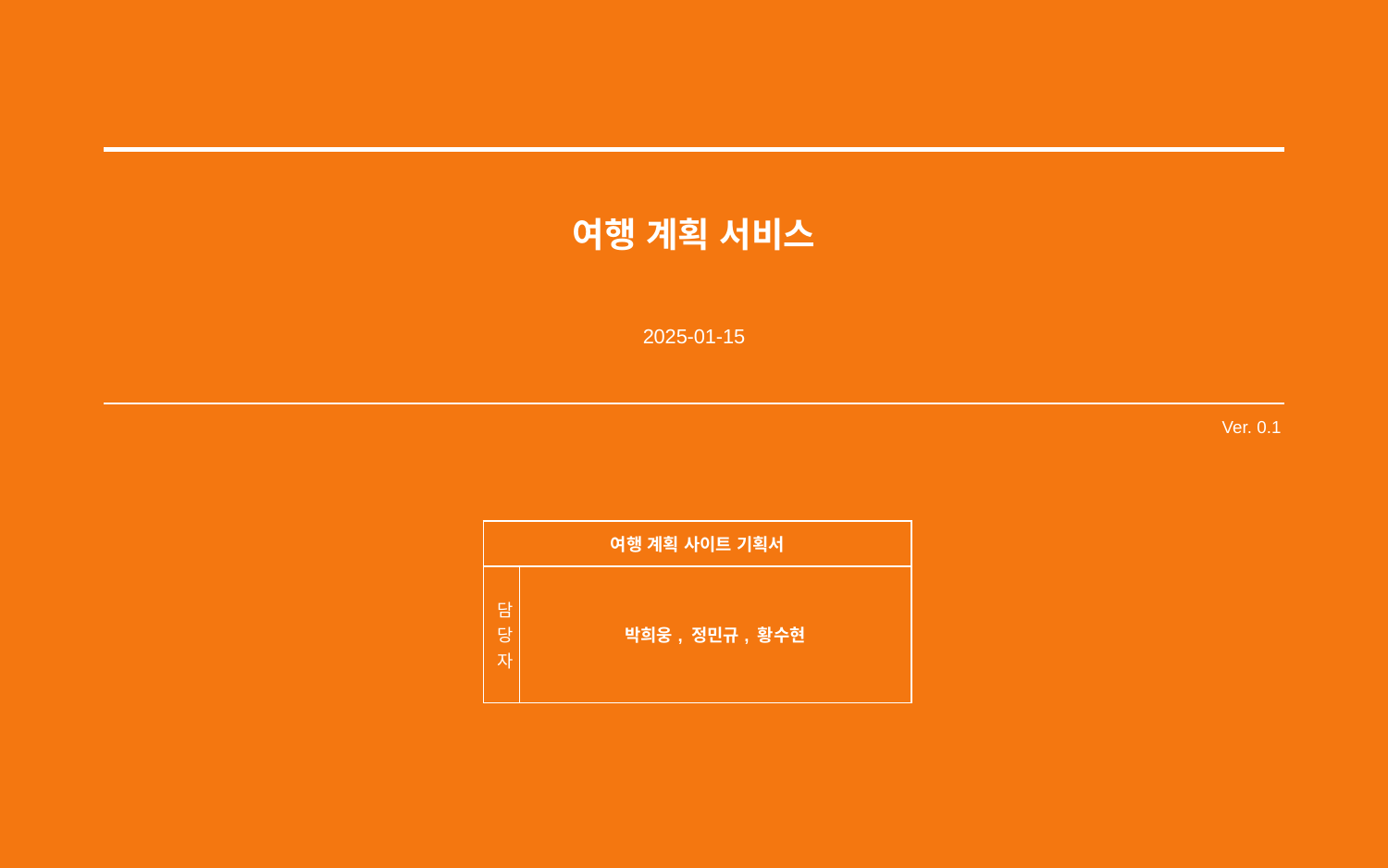

|  |
| --- |
여행 계획 서비스
2025-01-15
Ver. 0.1
| 여행 계획 사이트 기획서 |  |
| --- | --- |
| 담당자 | 박희웅, 정민규, 황수현 |